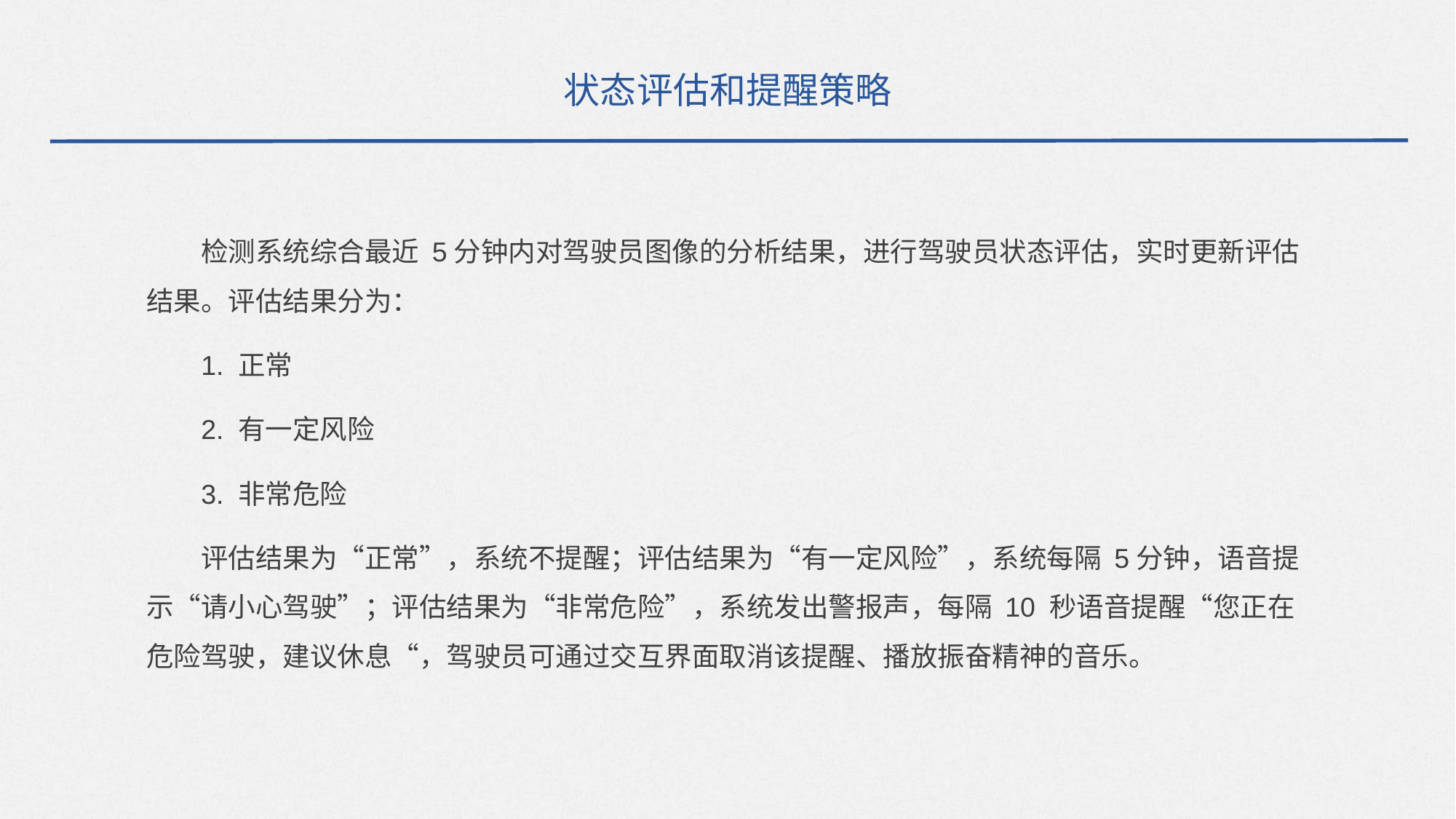

状态评估和提醒策略
检测系统综合最近 5分钟内对驾驶员图像的分析结果，进行驾驶员状态评估，实时更新评估结果。评估结果分为：
1. 正常
2. 有一定风险
3. 非常危险
评估结果为“正常”，系统不提醒；评估结果为“有一定风险”，系统每隔 5分钟，语音提示“请小心驾驶”；评估结果为“非常危险”，系统发出警报声，每隔 10 秒语音提醒“您正在危险驾驶，建议休息“，驾驶员可通过交互界面取消该提醒、播放振奋精神的音乐。